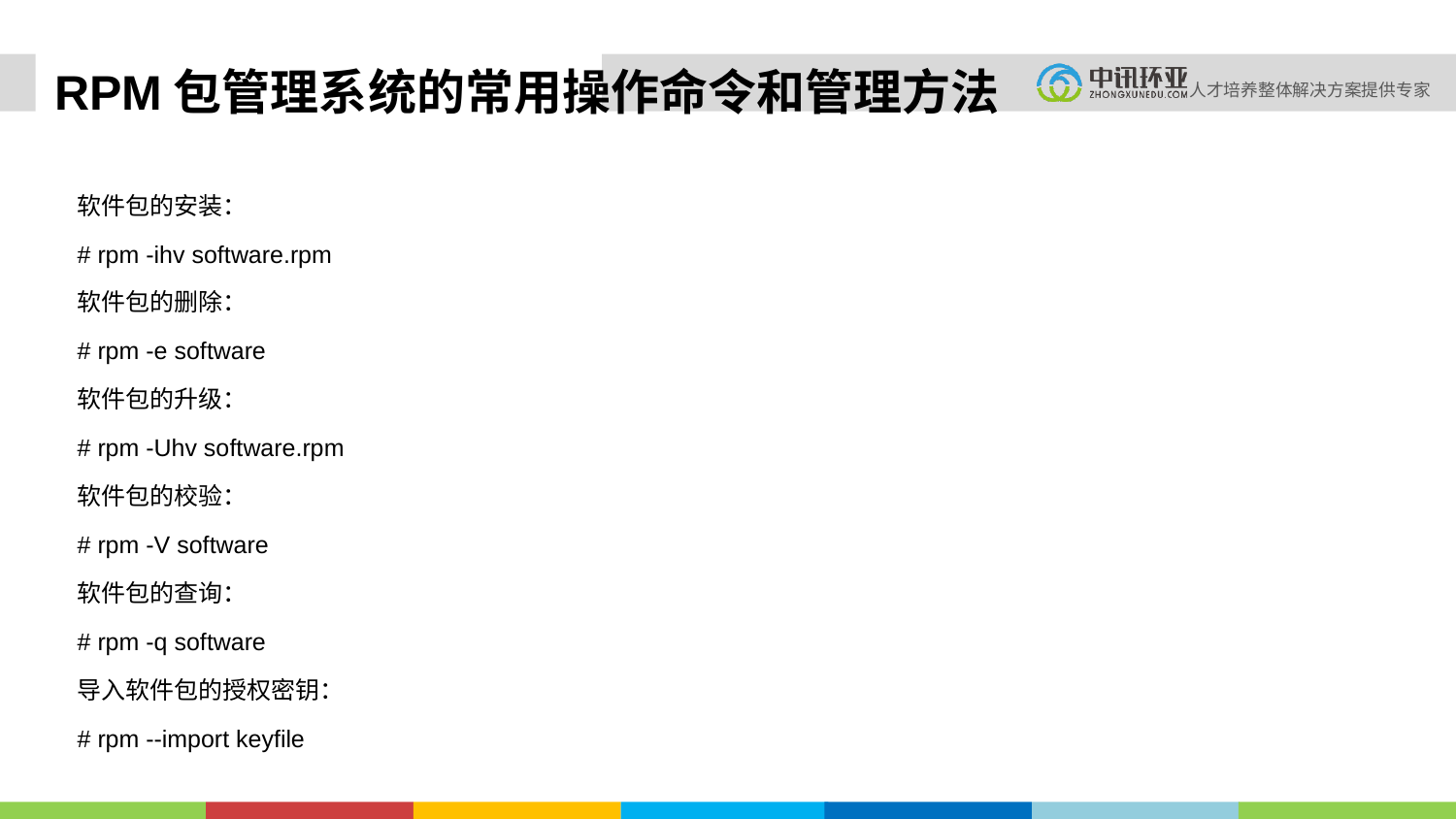

# RPM包管理系统的常用操作命令和管理方法
软件包的安装：
# rpm -ihv software.rpm
软件包的删除：
# rpm -e software
软件包的升级：
# rpm -Uhv software.rpm
软件包的校验：
# rpm -V software
软件包的查询：
# rpm -q software
导入软件包的授权密钥：
# rpm --import keyfile